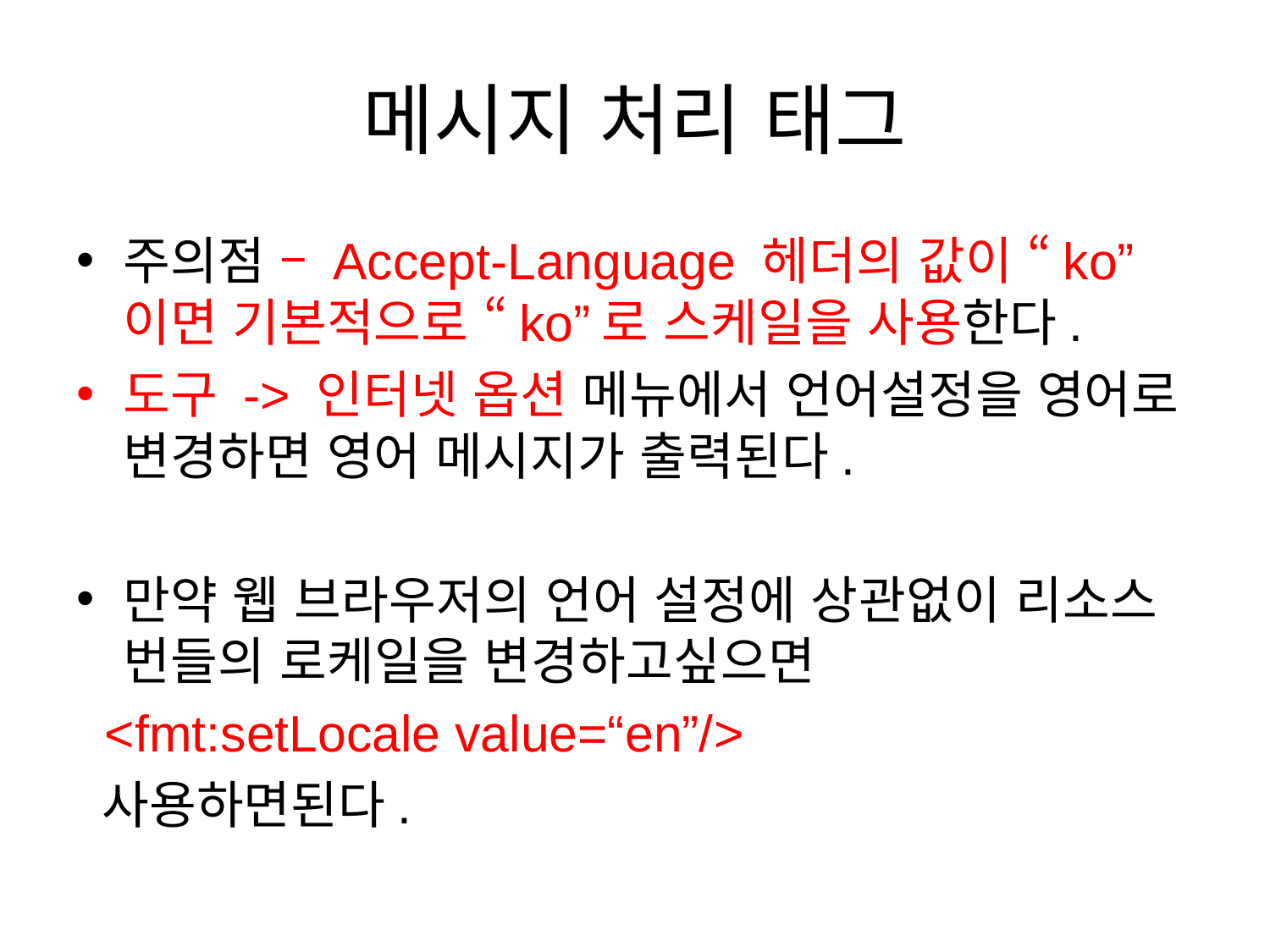

# 메시지 처리 태그
주의점 – Accept-Language 헤더의 값이 “ko”이면 기본적으로 “ko”로 스케일을 사용한다.
도구 -> 인터넷 옵션 메뉴에서 언어설정을 영어로 변경하면 영어 메시지가 출력된다.

만약 웹 브라우저의 언어 설정에 상관없이 리소스 번들의 로케일을 변경하고싶으면
  <fmt:setLocale value=“en”/>
 사용하면된다.